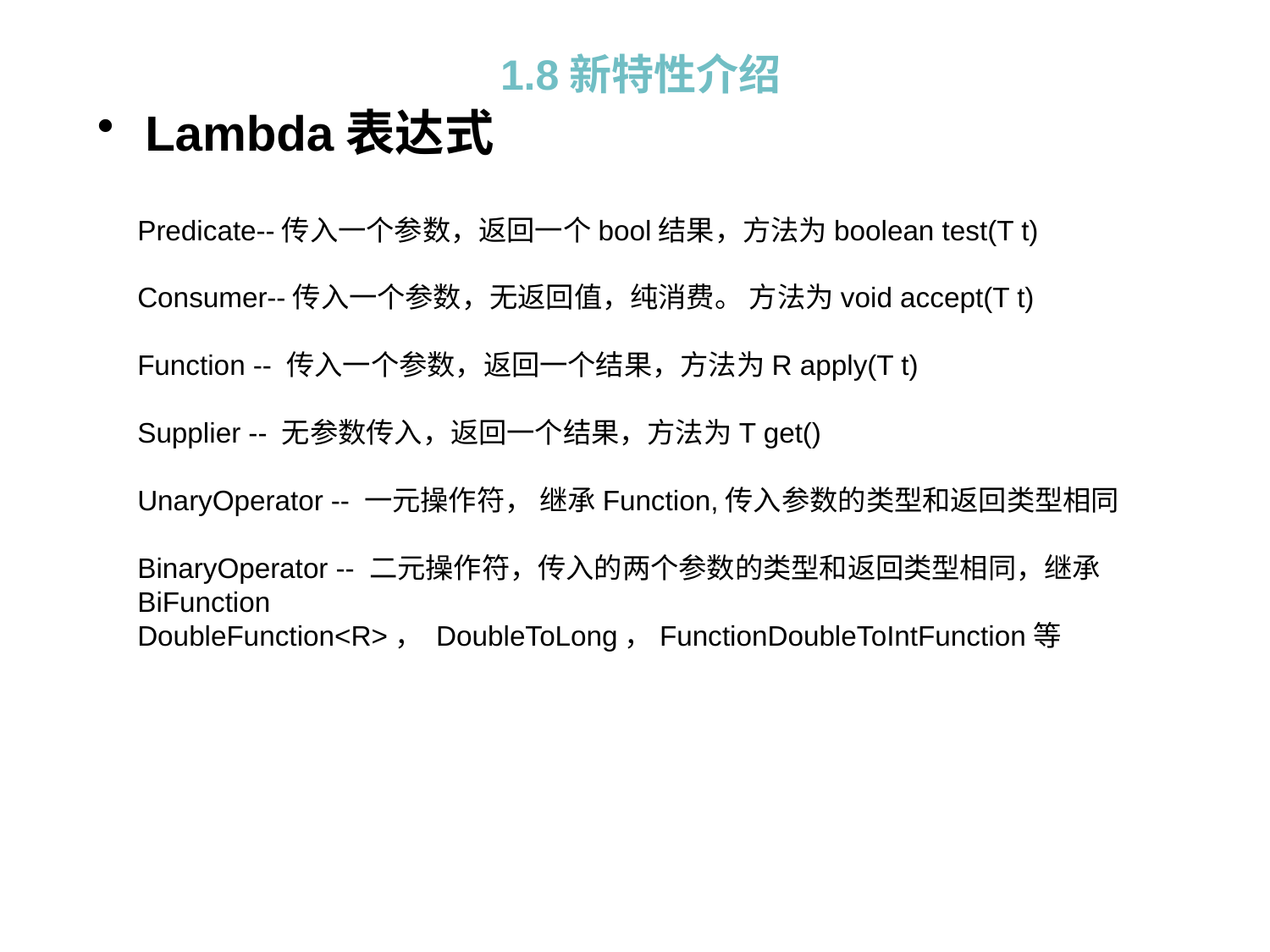

1.8新特性介绍

Lambda表达式
Predicate--传入一个参数，返回一个bool结果，方法为boolean test(T t)

Consumer--传入一个参数，无返回值，纯消费。 方法为void accept(T t)

Function -- 传入一个参数，返回一个结果，方法为R apply(T t)

Supplier -- 无参数传入，返回一个结果，方法为T get()

UnaryOperator -- 一元操作符， 继承Function,传入参数的类型和返回类型相同

BinaryOperator -- 二元操作符，传入的两个参数的类型和返回类型相同，继承BiFunction
DoubleFunction<R>， DoubleToLong，FunctionDoubleToIntFunction等